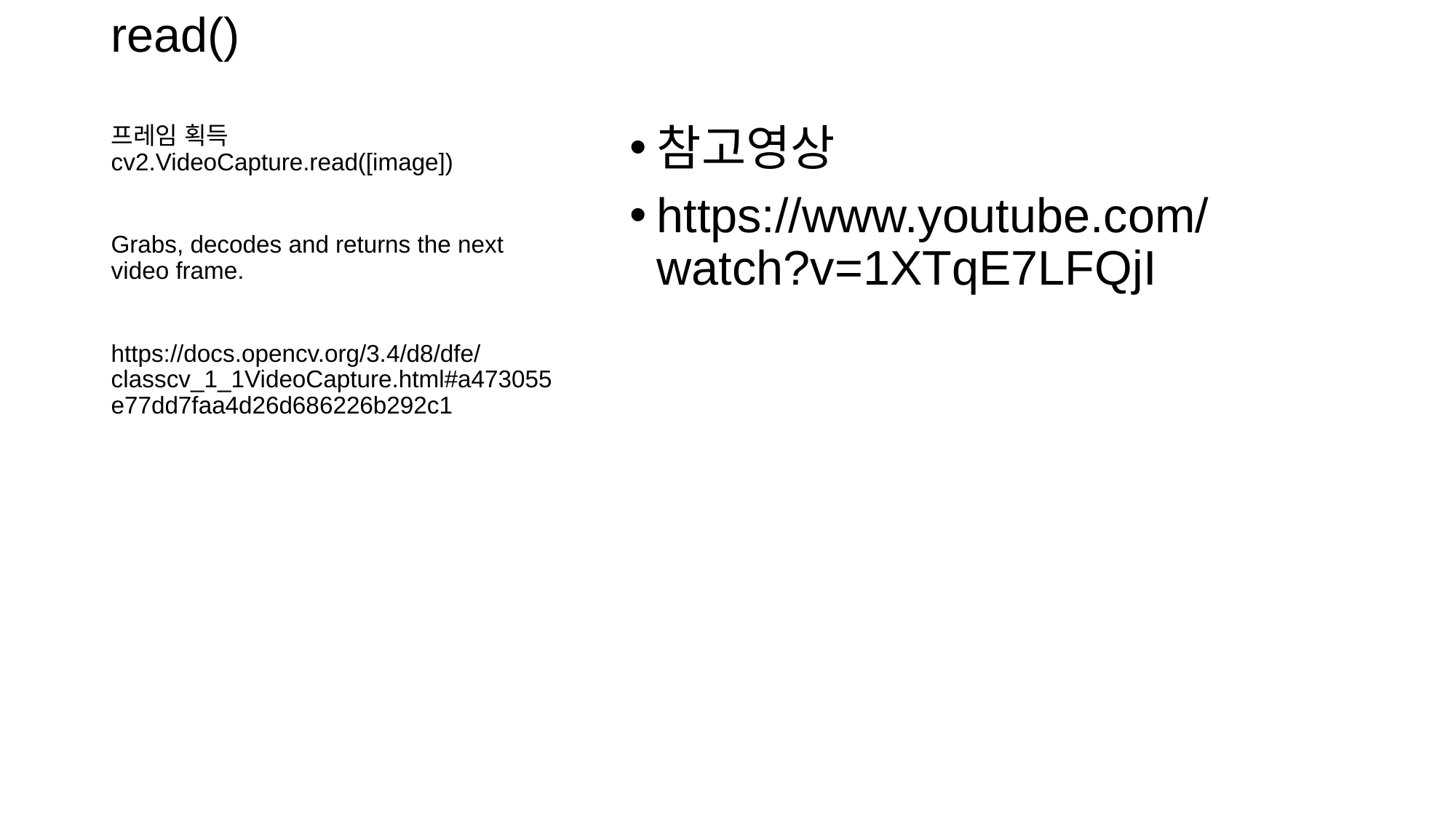

# read()
프레임 획득 cv2.VideoCapture.read([image])

Grabs, decodes and returns the next video frame.

https://docs.opencv.org/3.4/d8/dfe/classcv_1_1VideoCapture.html#a473055e77dd7faa4d26d686226b292c1
참고영상
https://www.youtube.com/watch?v=1XTqE7LFQjI